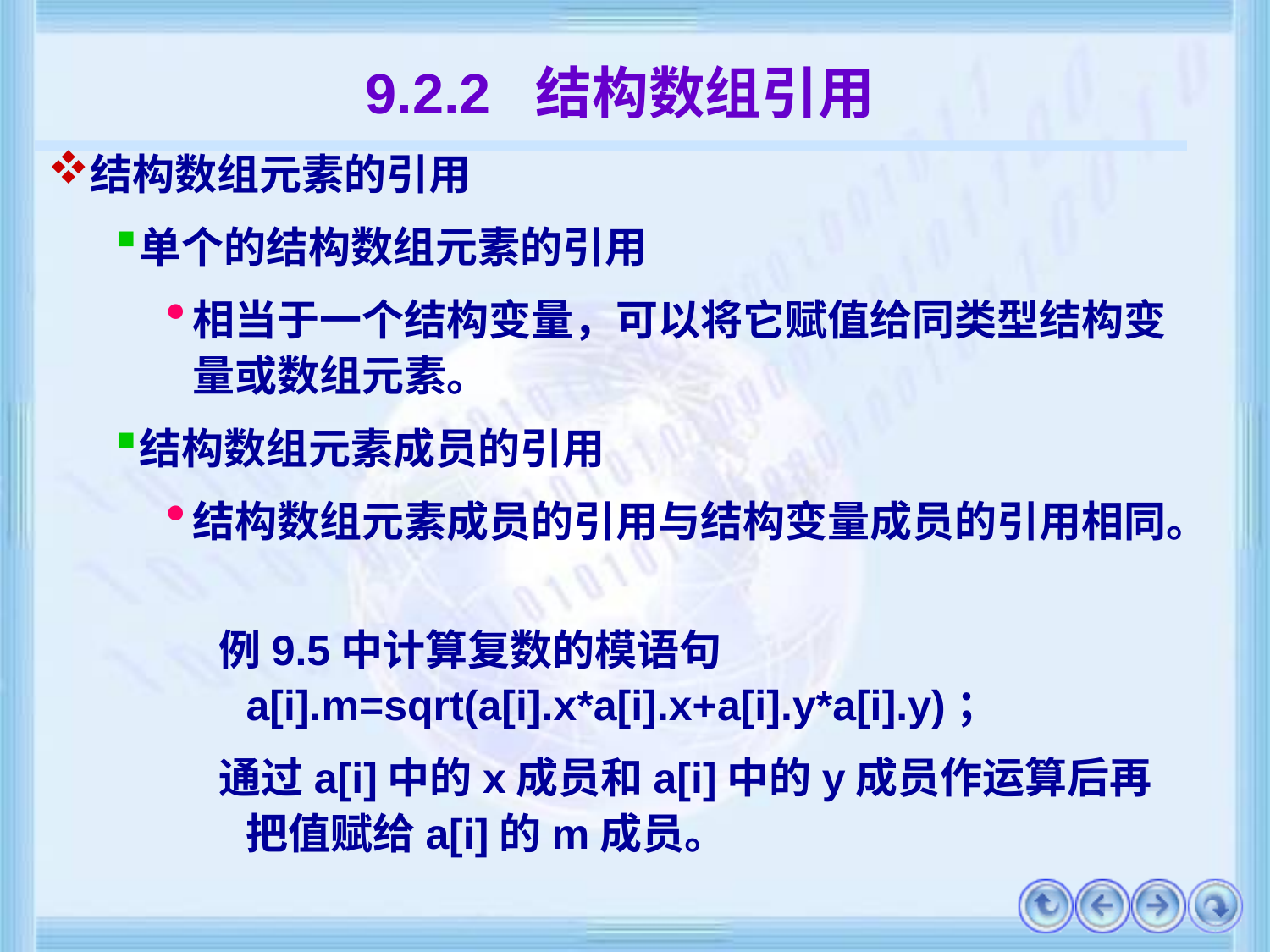

# 9.2.2  结构数组引用
结构数组元素的引用
单个的结构数组元素的引用
相当于一个结构变量，可以将它赋值给同类型结构变量或数组元素。
结构数组元素成员的引用
结构数组元素成员的引用与结构变量成员的引用相同。
例9.5中计算复数的模语句a[i].m=sqrt(a[i].x*a[i].x+a[i].y*a[i].y)；
通过a[i]中的x成员和a[i]中的y成员作运算后再把值赋给a[i]的m成员。